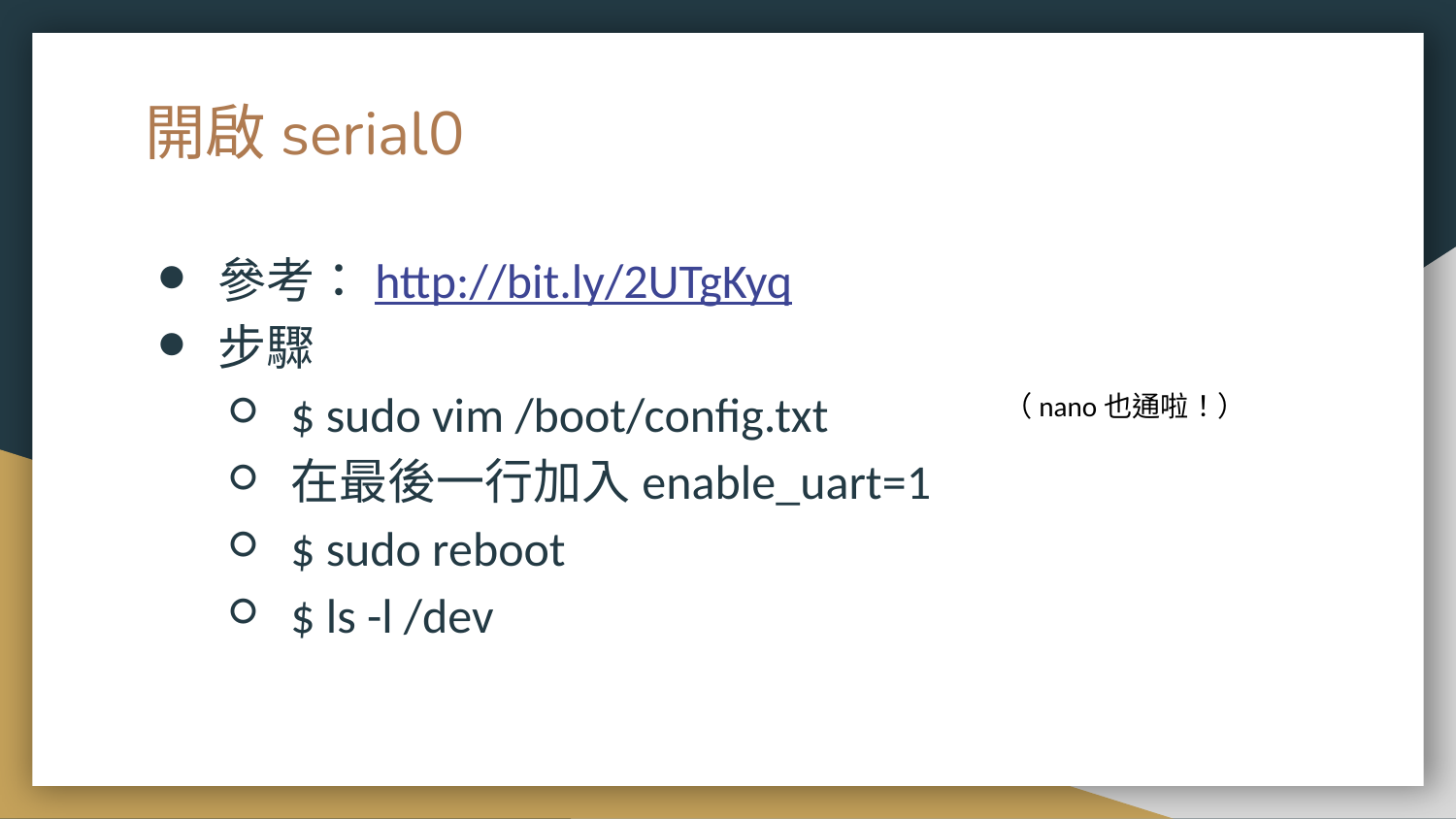

# 開啟serial0
參考：http://bit.ly/2UTgKyq
步驟
$ sudo vim /boot/config.txt
在最後一行加入enable_uart=1
$ sudo reboot
$ ls -l /dev
（nano也通啦！）